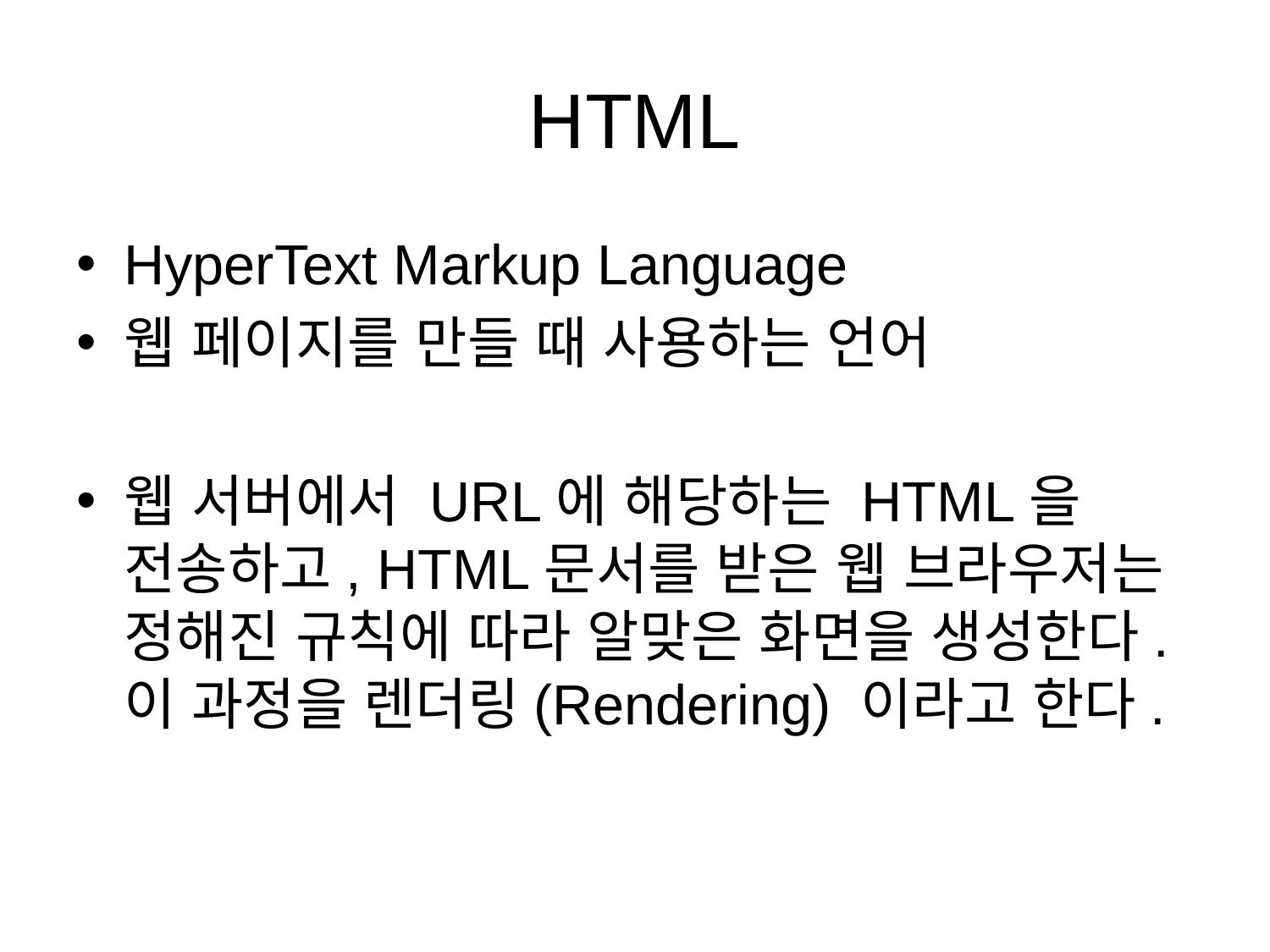

# HTML
HyperText Markup Language
웹 페이지를 만들 때 사용하는 언어

웹 서버에서 URL에 해당하는 HTML을 전송하고, HTML문서를 받은 웹 브라우저는 정해진 규칙에 따라 알맞은 화면을 생성한다.  이 과정을 렌더링(Rendering) 이라고 한다.